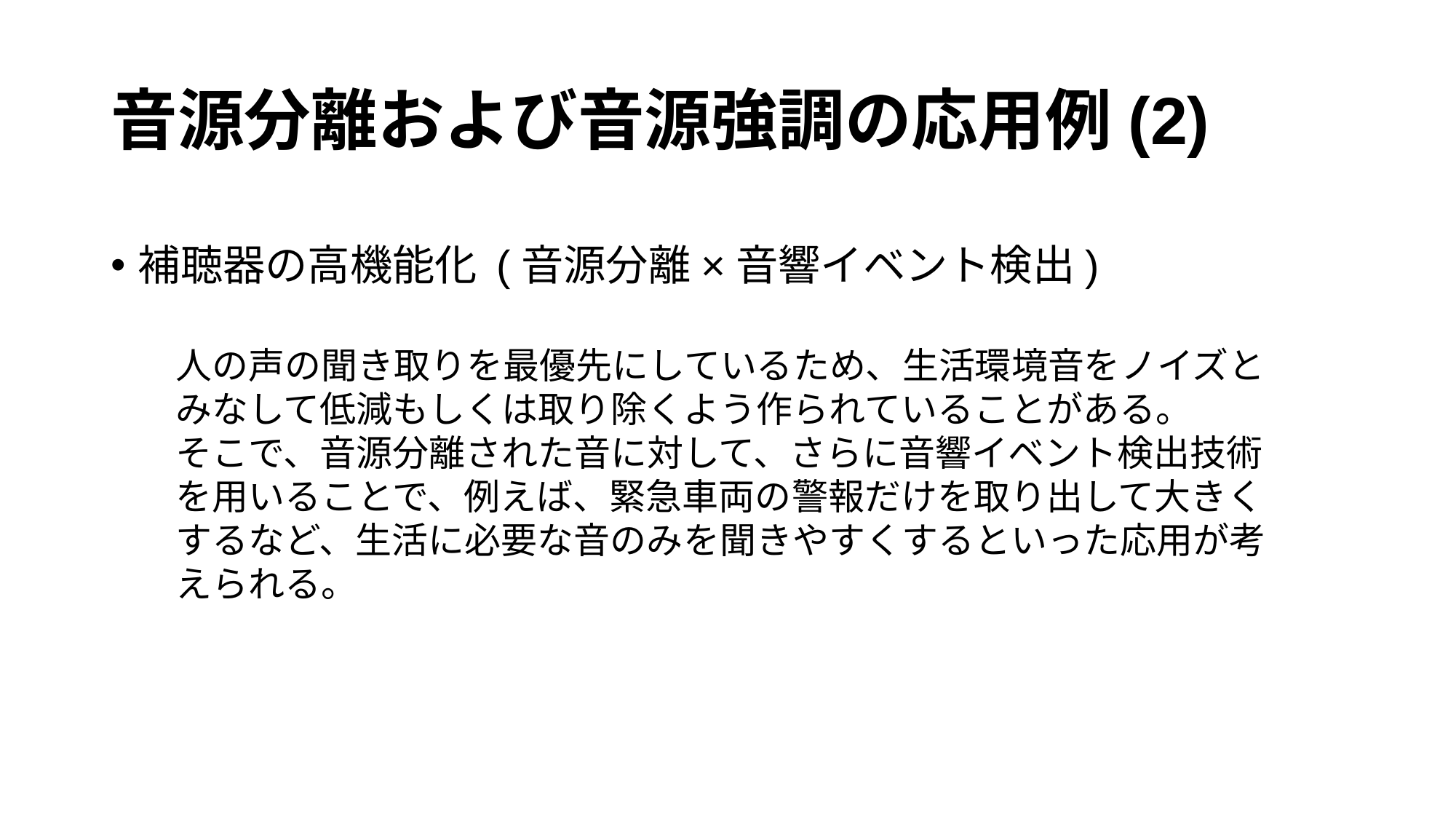

# 音源分離および音源強調の応用例(2)
補聴器の高機能化 (音源分離×音響イベント検出)
人の声の聞き取りを最優先にしているため、生活環境音をノイズとみなして低減もしくは取り除くよう作られていることがある。
そこで、音源分離された音に対して、さらに音響イベント検出技術を用いることで、例えば、緊急車両の警報だけを取り出して大きくするなど、生活に必要な音のみを聞きやすくするといった応用が考えられる。